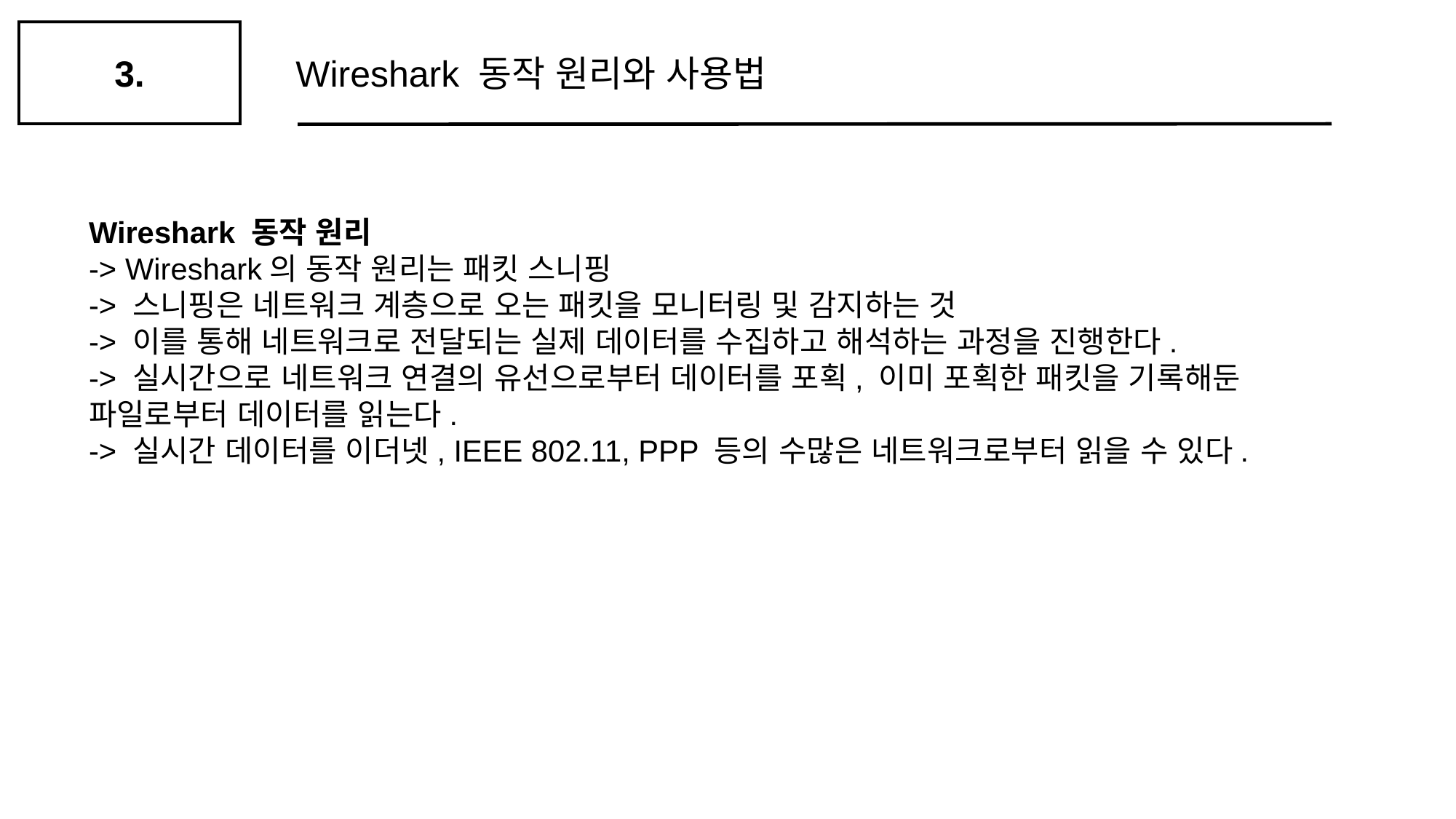

3.
Wireshark 동작 원리와 사용법
Wireshark 동작 원리
-> Wireshark의 동작 원리는 패킷 스니핑
-> 스니핑은 네트워크 계층으로 오는 패킷을 모니터링 및 감지하는 것
-> 이를 통해 네트워크로 전달되는 실제 데이터를 수집하고 해석하는 과정을 진행한다.
-> 실시간으로 네트워크 연결의 유선으로부터 데이터를 포획, 이미 포획한 패킷을 기록해둔 파일로부터 데이터를 읽는다.
-> 실시간 데이터를 이더넷, IEEE 802.11, PPP 등의 수많은 네트워크로부터 읽을 수 있다.